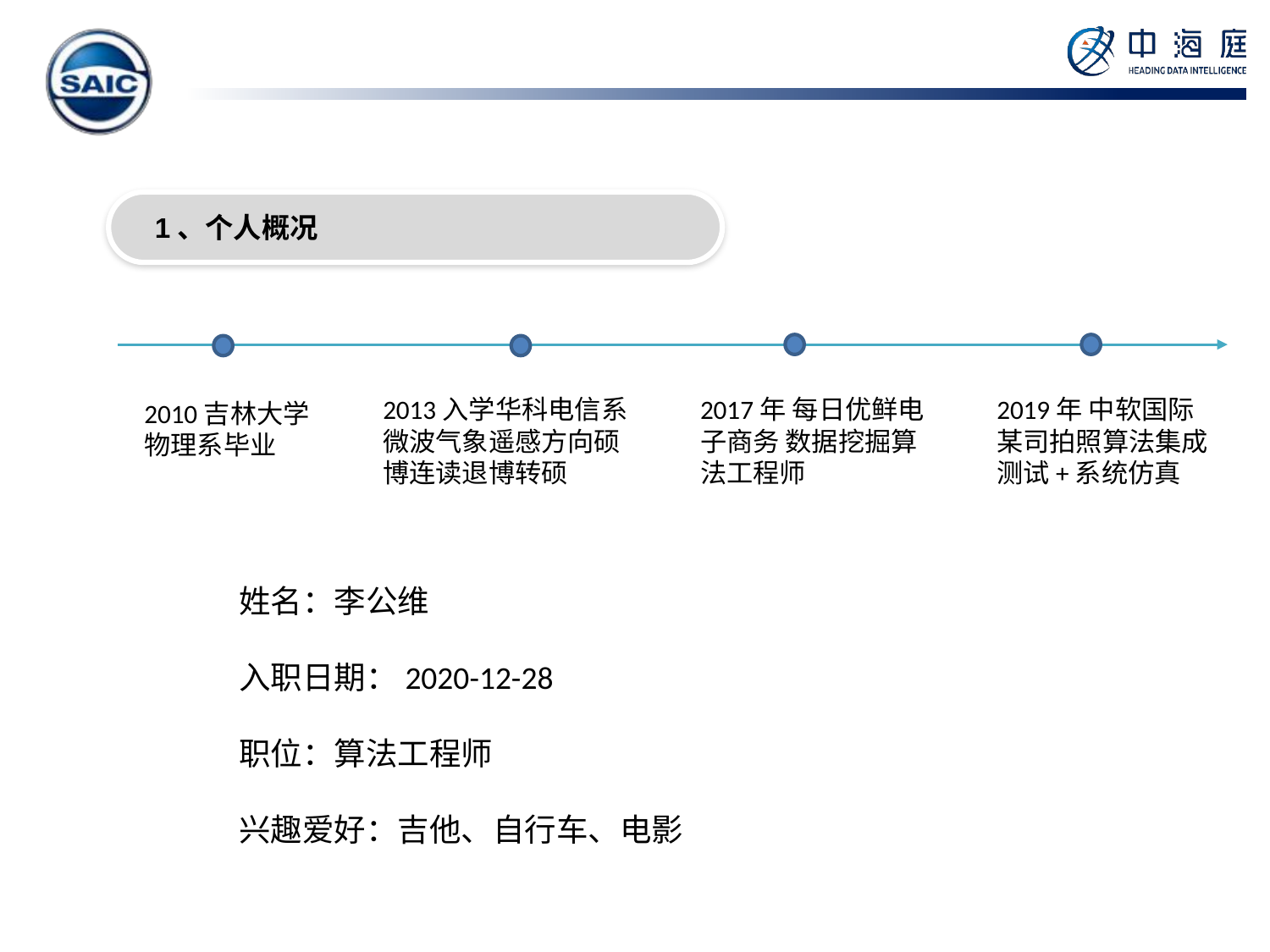

1、个人概况

2017年 每日优鲜电子商务 数据挖掘算法工程师
2010吉林大学物理系毕业

2013入学华科电信系 微波气象遥感方向硕博连读退博转硕
2019年 中软国际
某司拍照算法集成测试+系统仿真
姓名：李公维

入职日期：2020-12-28

职位：算法工程师

兴趣爱好：吉他、自行车、电影